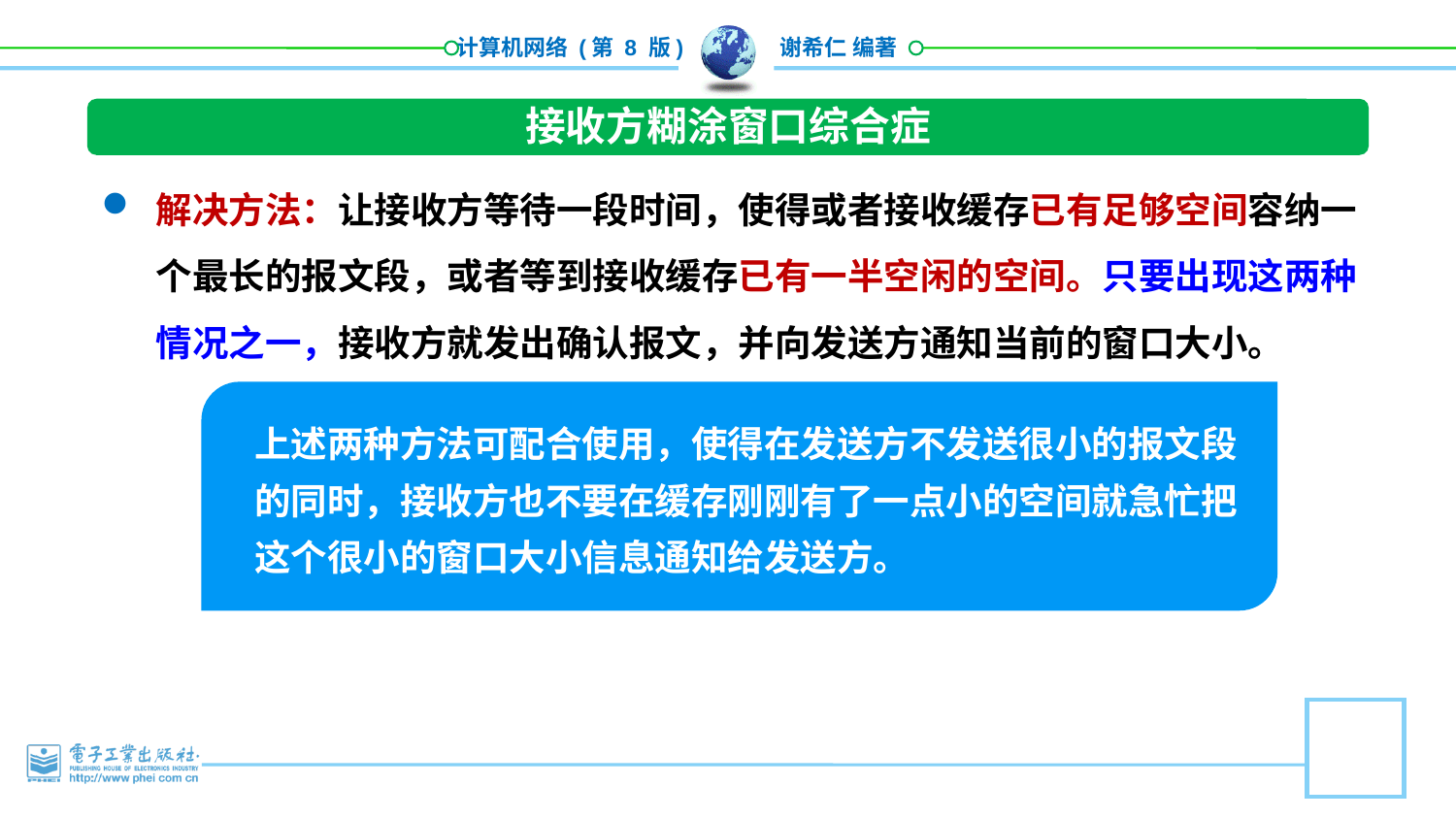

接收方糊涂窗口综合症

解决方法：让接收方等待一段时间，使得或者接收缓存已有足够空间容纳一个最长的报文段，或者等到接收缓存已有一半空闲的空间。只要出现这两种情况之一，接收方就发出确认报文，并向发送方通知当前的窗口大小。

上述两种方法可配合使用，使得在发送方不发送很小的报文段的同时，接收方也不要在缓存刚刚有了一点小的空间就急忙把这个很小的窗口大小信息通知给发送方。